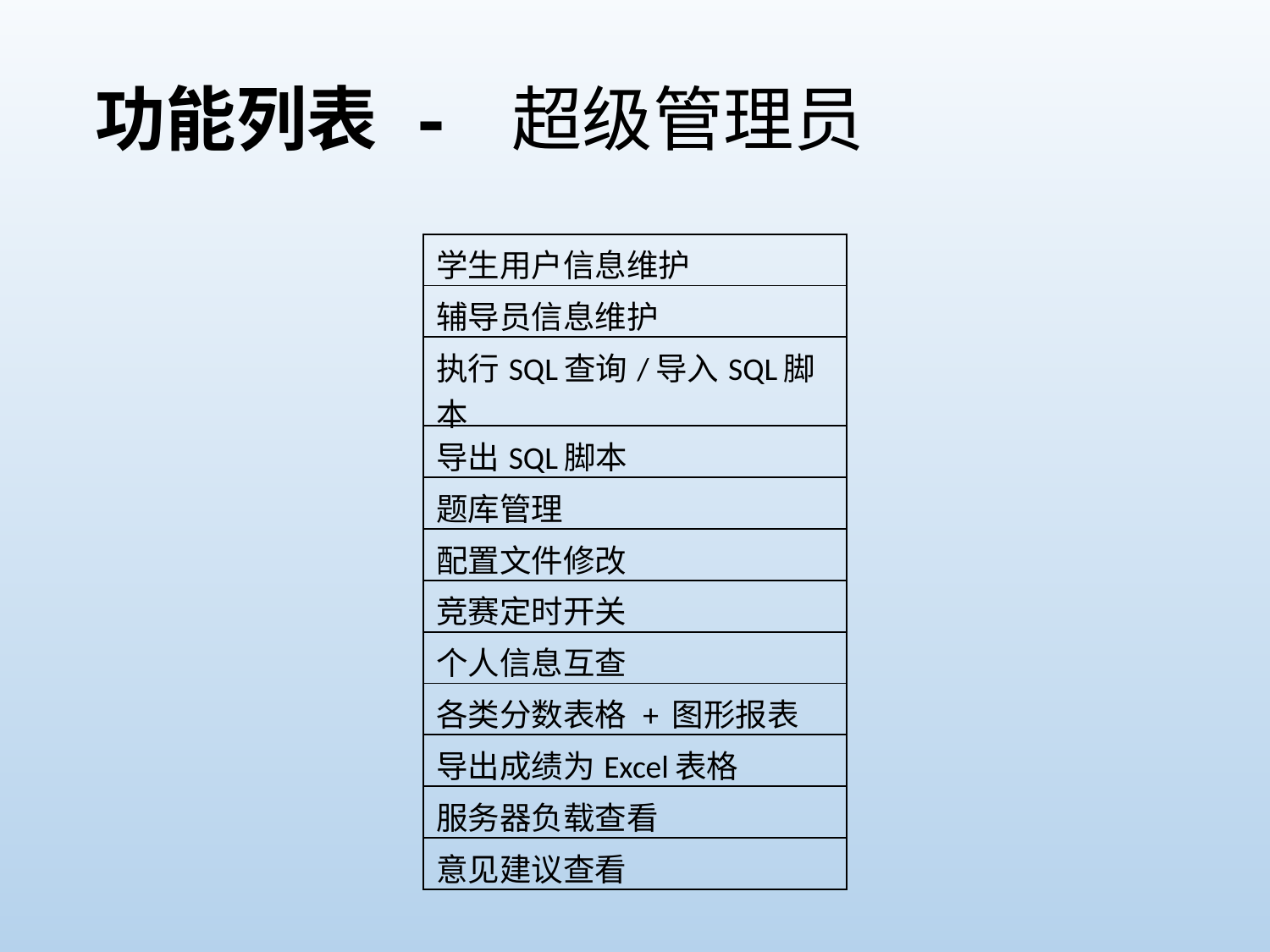

功能列表 - 超级管理员
| 学生用户信息维护 |
| --- |
| 辅导员信息维护 |
| 执行SQL查询/导入SQL脚本 |
| 导出SQL脚本 |
| 题库管理 |
| 配置文件修改 |
| 竞赛定时开关 |
| 个人信息互查 |
| 各类分数表格 + 图形报表 |
| 导出成绩为Excel表格 |
| 服务器负载查看 |
| 意见建议查看 |